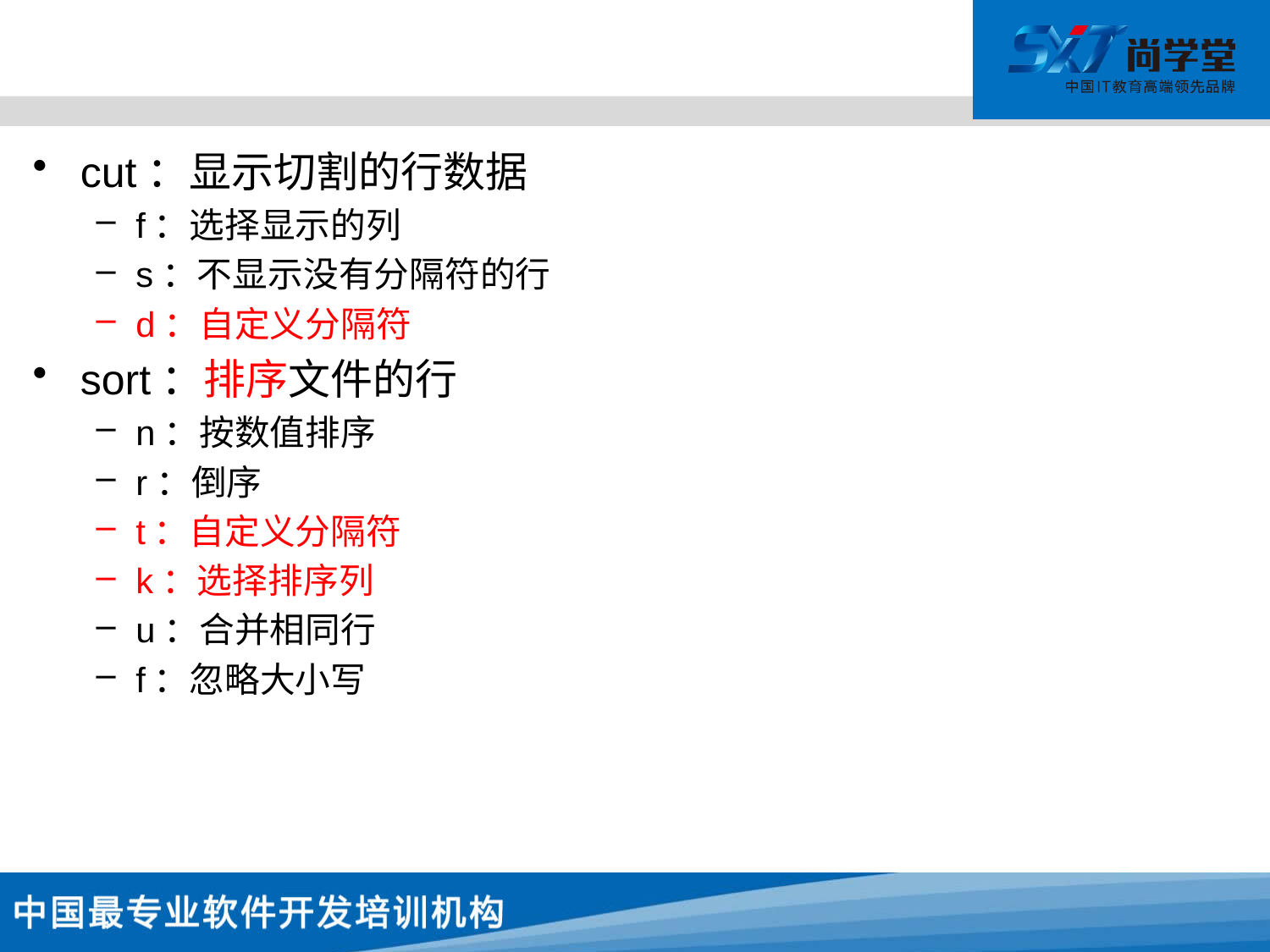

#
cut：显示切割的行数据
f：选择显示的列
s：不显示没有分隔符的行
d：自定义分隔符
sort：排序文件的行
n：按数值排序
r：倒序
t：自定义分隔符
k：选择排序列
u：合并相同行
f：忽略大小写